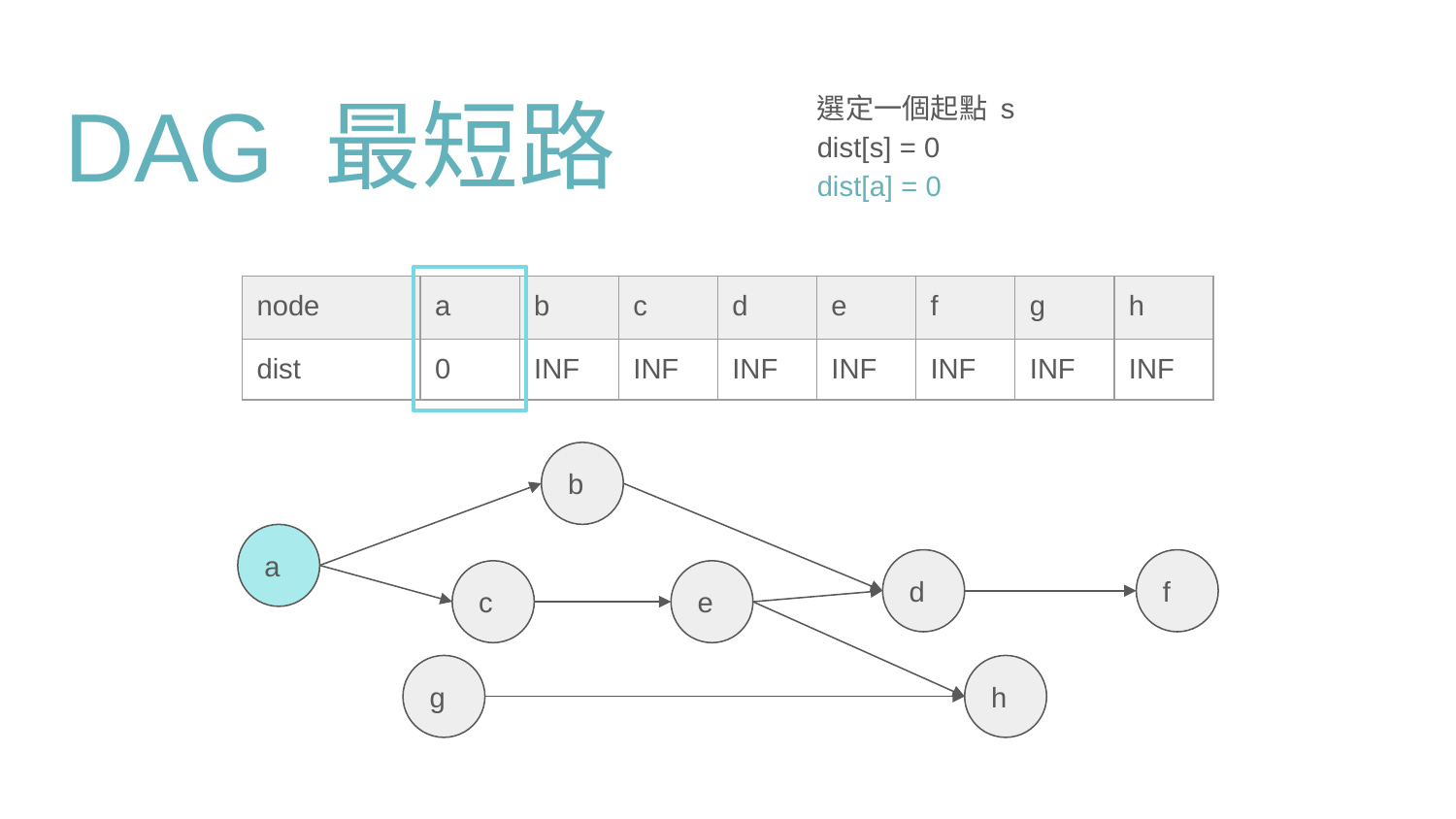

# DAG 最短路
選定一個起點 s
dist[s] = 0
dist[a] = 0

| node | a | b | c | d | e | f | g | h |
| --- | --- | --- | --- | --- | --- | --- | --- | --- |
| dist | 0 | INF | INF | INF | INF | INF | INF | INF |
b
a
d
f
e
c
g
h